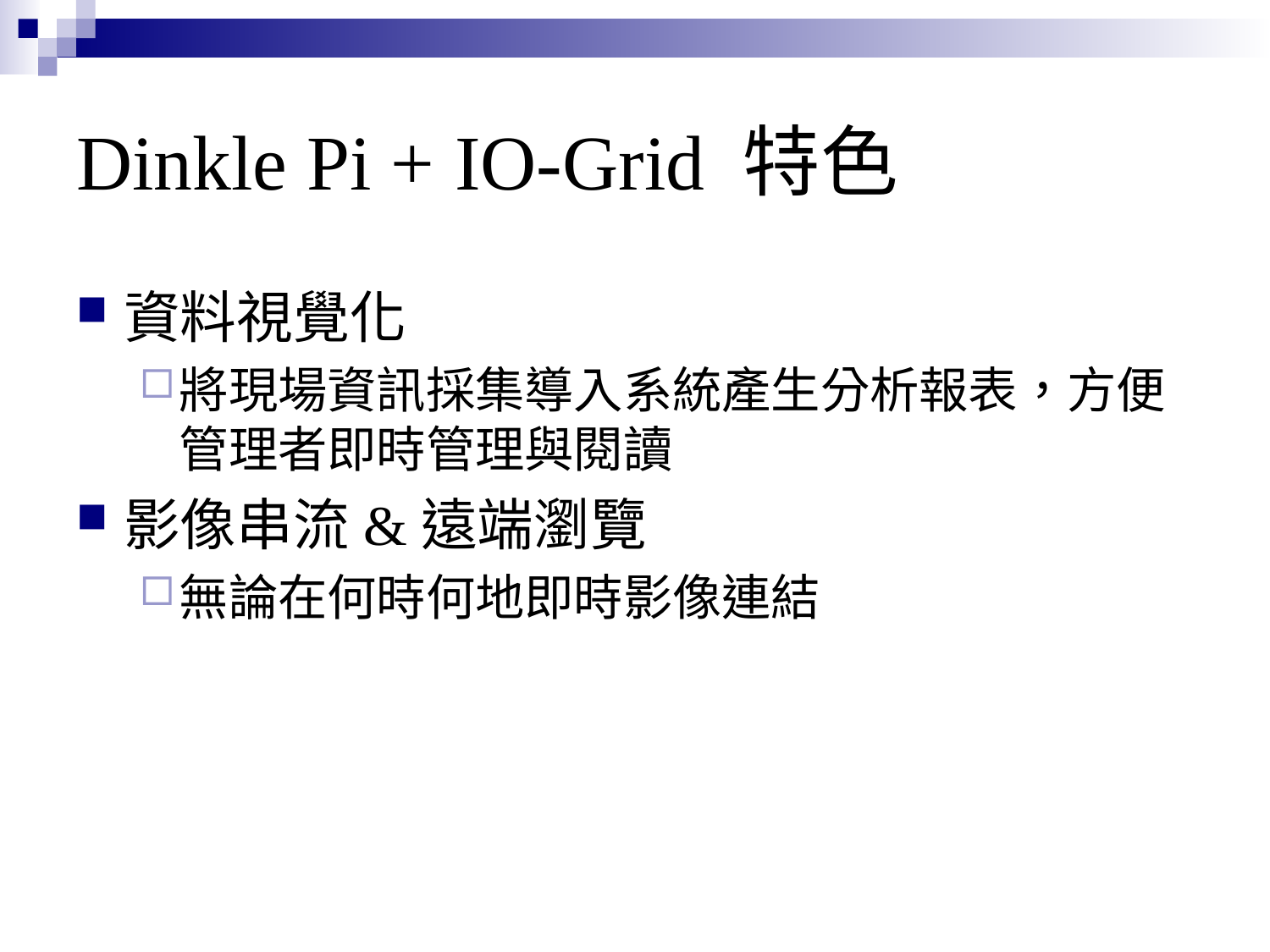

# Dinkle Pi + IO-Grid 特色
資料視覺化
將現場資訊採集導入系統產生分析報表，方便管理者即時管理與閱讀
影像串流&遠端瀏覽
無論在何時何地即時影像連結